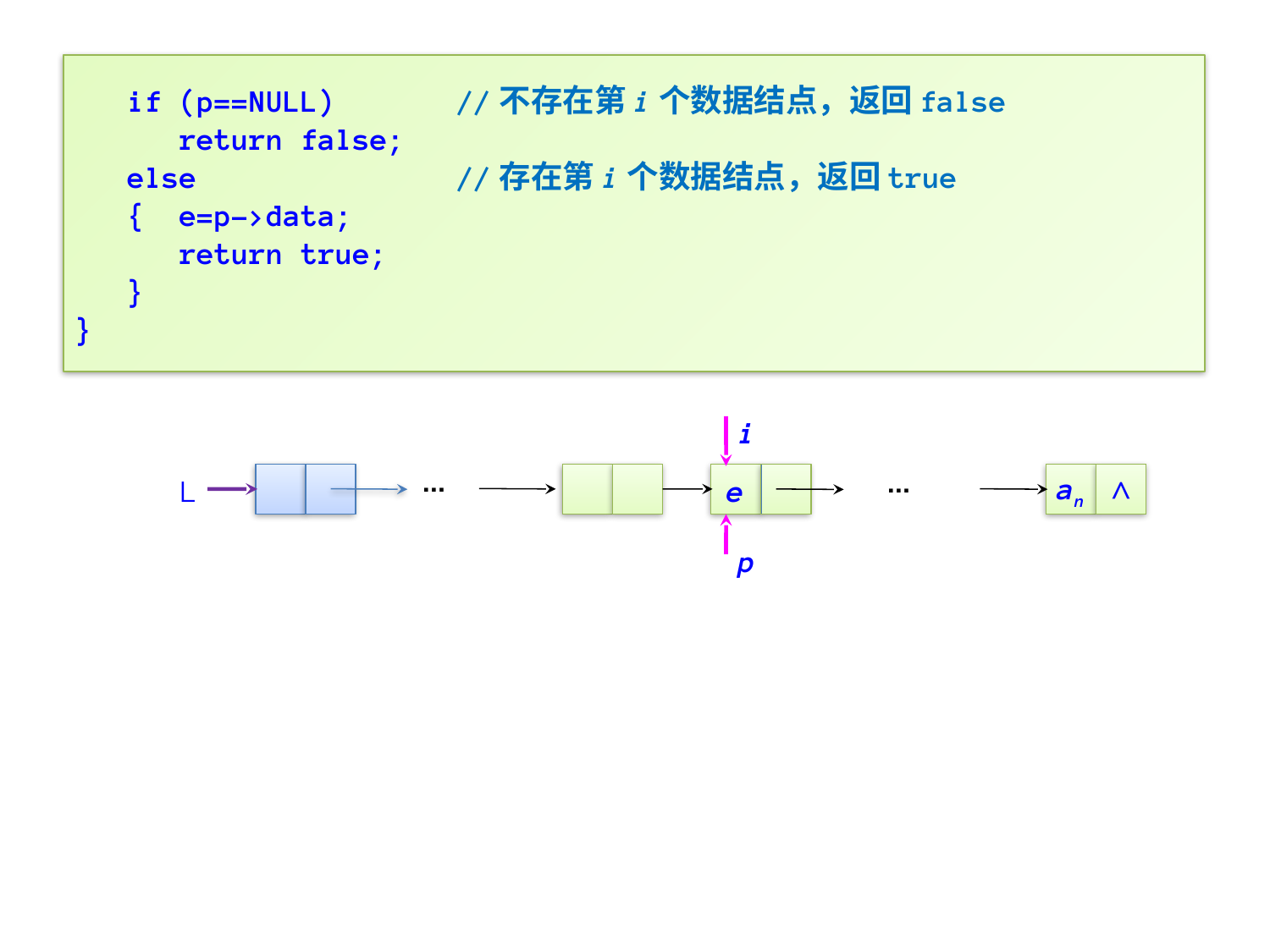

if (p==NULL)	//不存在第i个数据结点，返回false
      return false;
   else			//存在第i个数据结点，返回true
   {  e=p->data;
      return true;
   }
}
i

…
…
L

e

an
∧

p